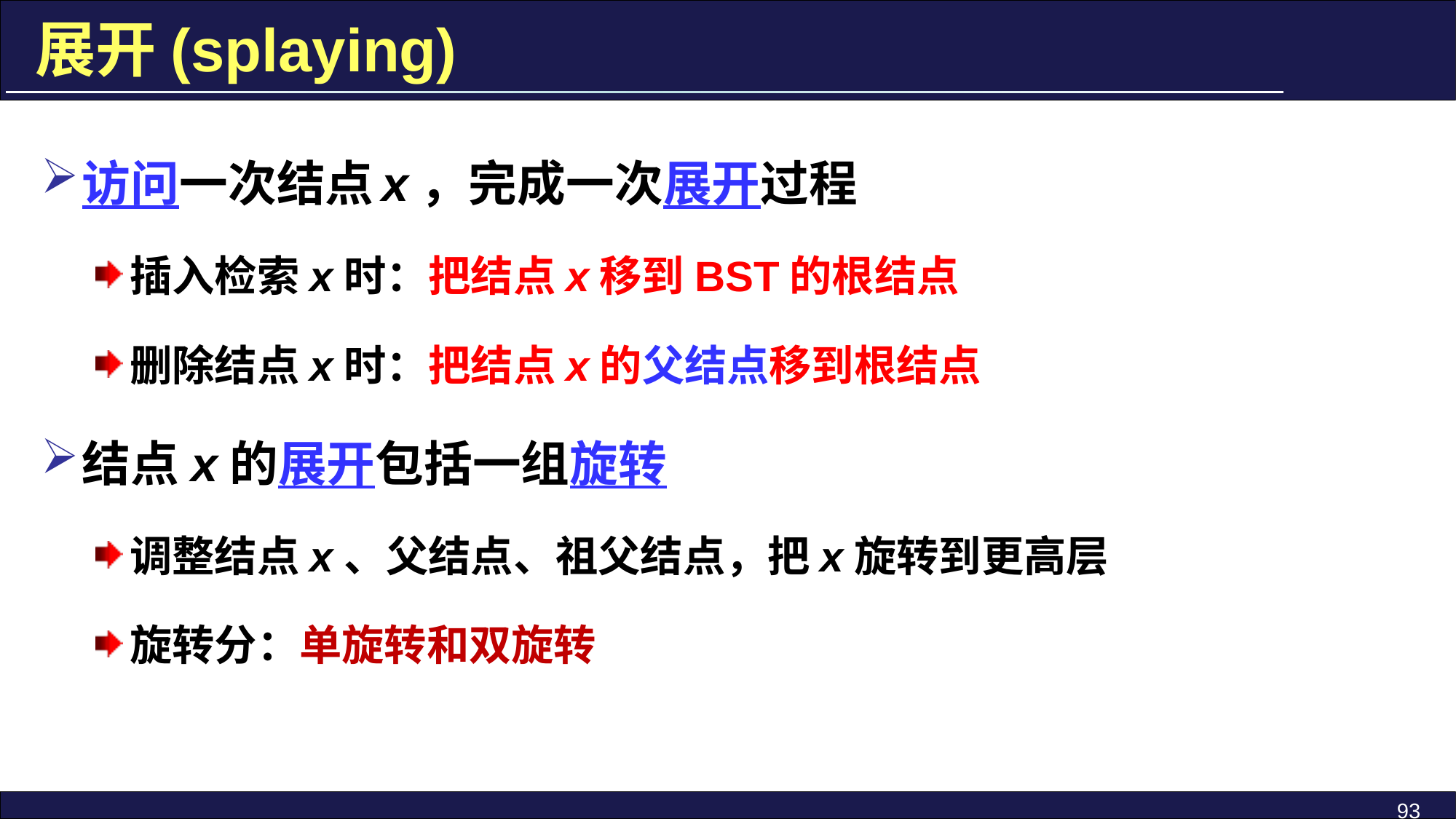

展开(splaying)
访问一次结点 x，完成一次展开过程
插入检索x时：把结点x移到BST的根结点
删除结点x时：把结点x的父结点移到根结点
结点x的展开包括一组旋转
调整结点x、父结点、祖父结点，把x旋转到更高层
旋转分：单旋转和双旋转
93